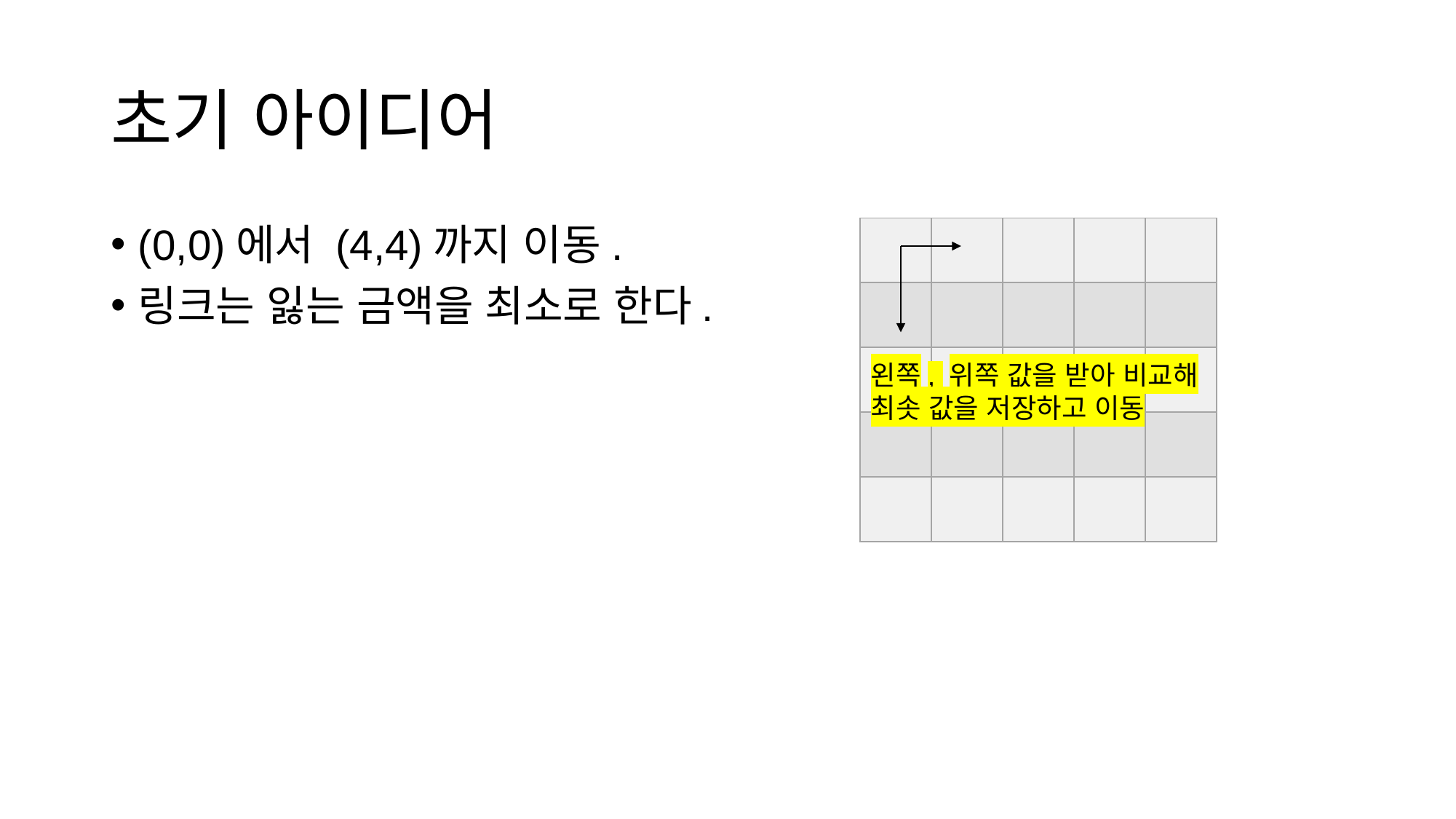

# 초기 아이디어
(0,0)에서 (4,4)까지 이동.
링크는 잃는 금액을 최소로 한다.
|  |  |  |  |  |
| --- | --- | --- | --- | --- |
|  |  |  |  |  |
|  |  |  |  |  |
|  |  |  |  |  |
|  |  |  |  |  |
왼쪽, 위쪽 값을 받아 비교해 최솟 값을 저장하고 이동